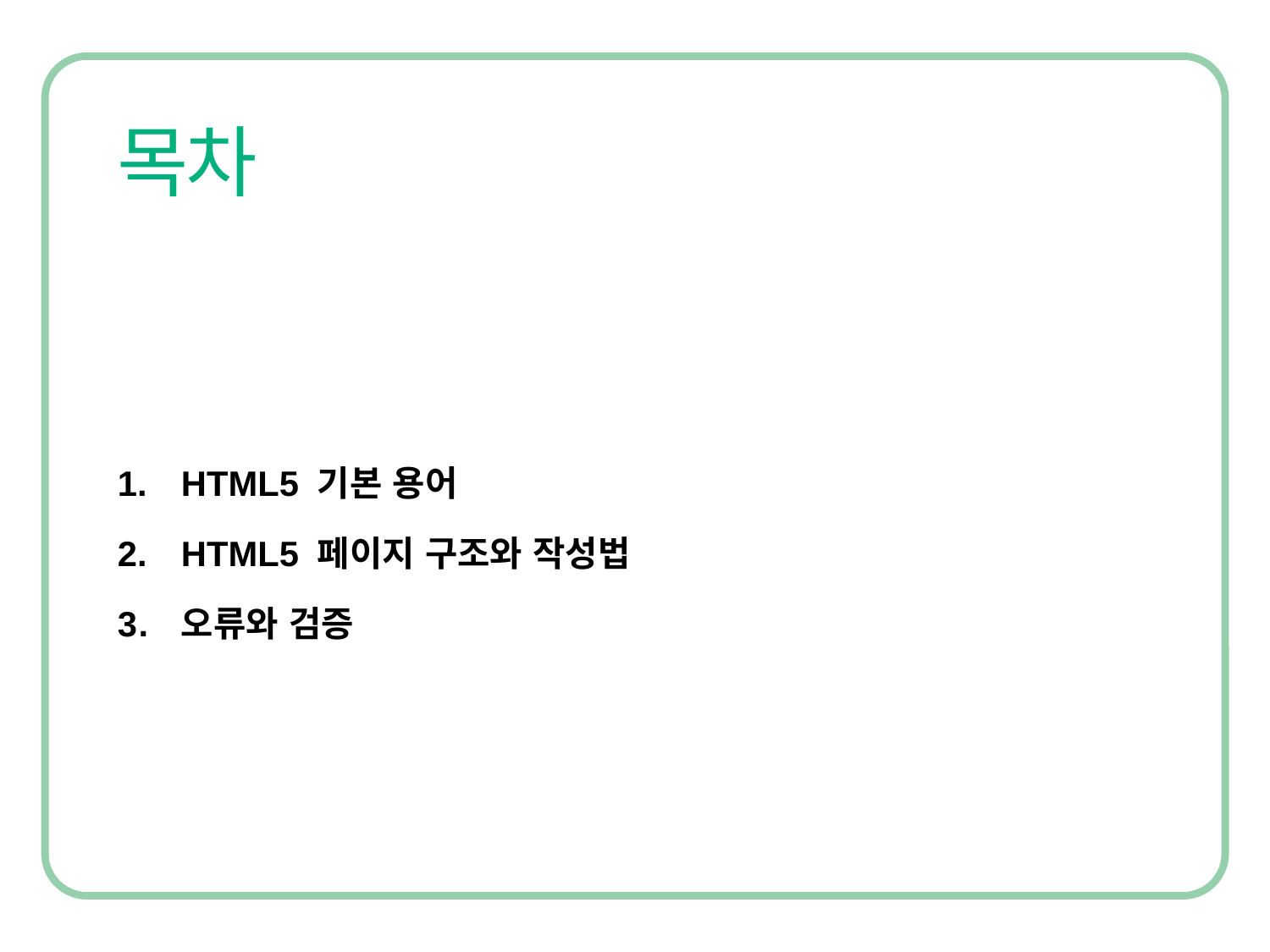

HTML5 기본 용어
HTML5 페이지 구조와 작성법
오류와 검증